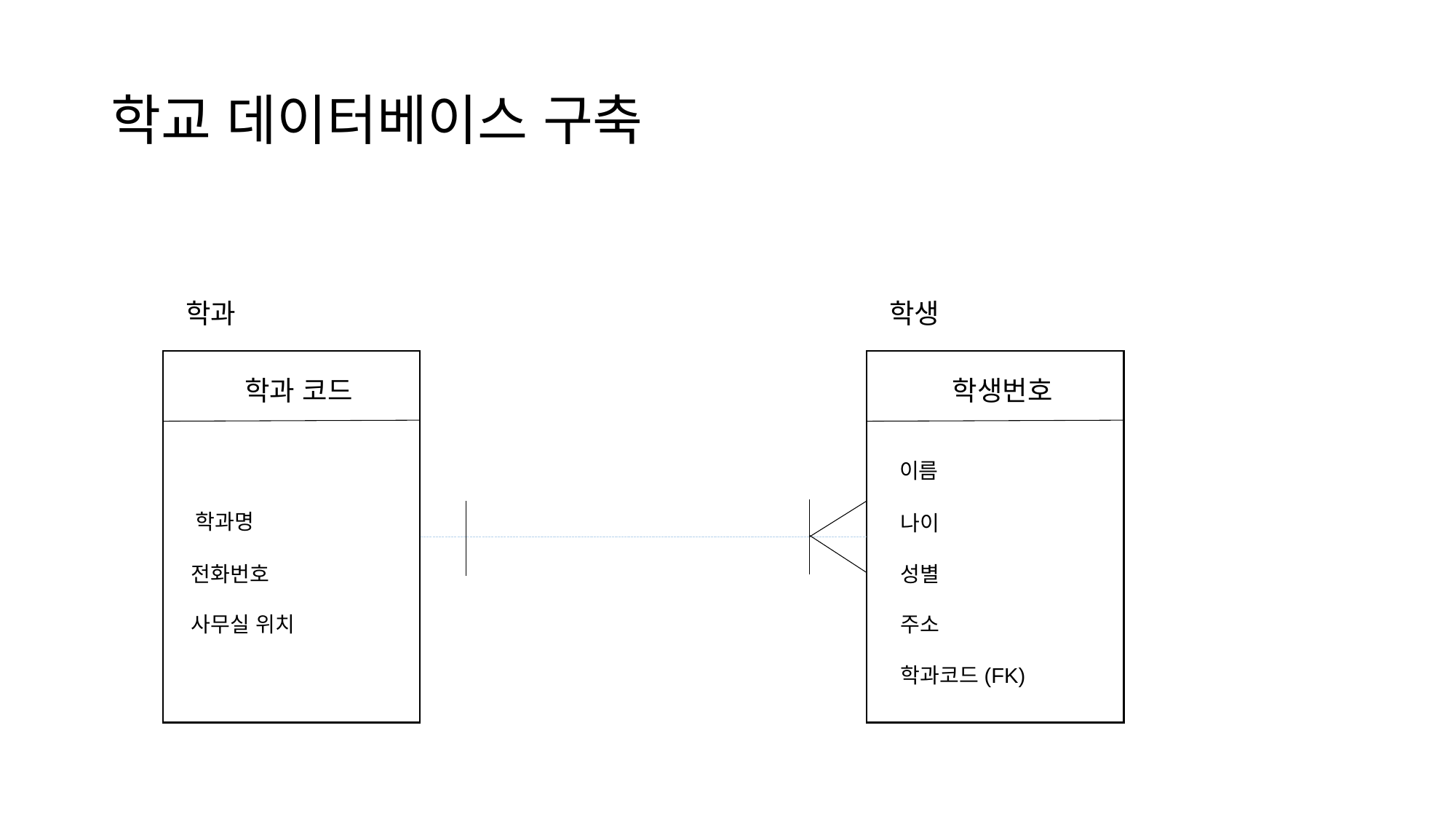

# 학교 데이터베이스 구축
학과
학생

  학과명

  전화번호

  사무실 위치

  이름

   나이

   성별

   주소

   학과코드(FK)
 학과 코드
 학생번호